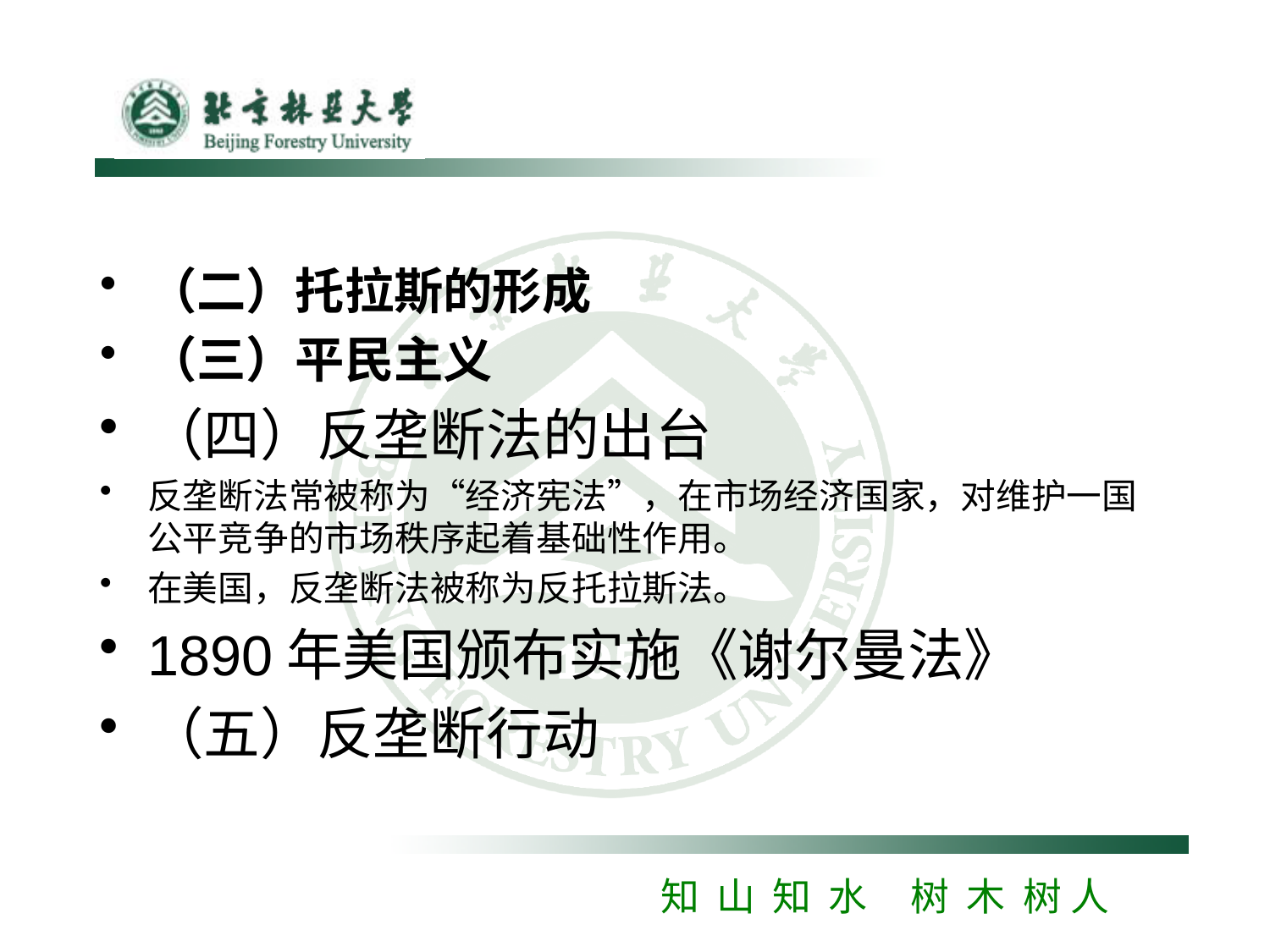

#
（二）托拉斯的形成
（三）平民主义
（四）反垄断法的出台
反垄断法常被称为“经济宪法”，在市场经济国家，对维护一国公平竞争的市场秩序起着基础性作用。
在美国，反垄断法被称为反托拉斯法。
1890年美国颁布实施《谢尔曼法》
（五）反垄断行动